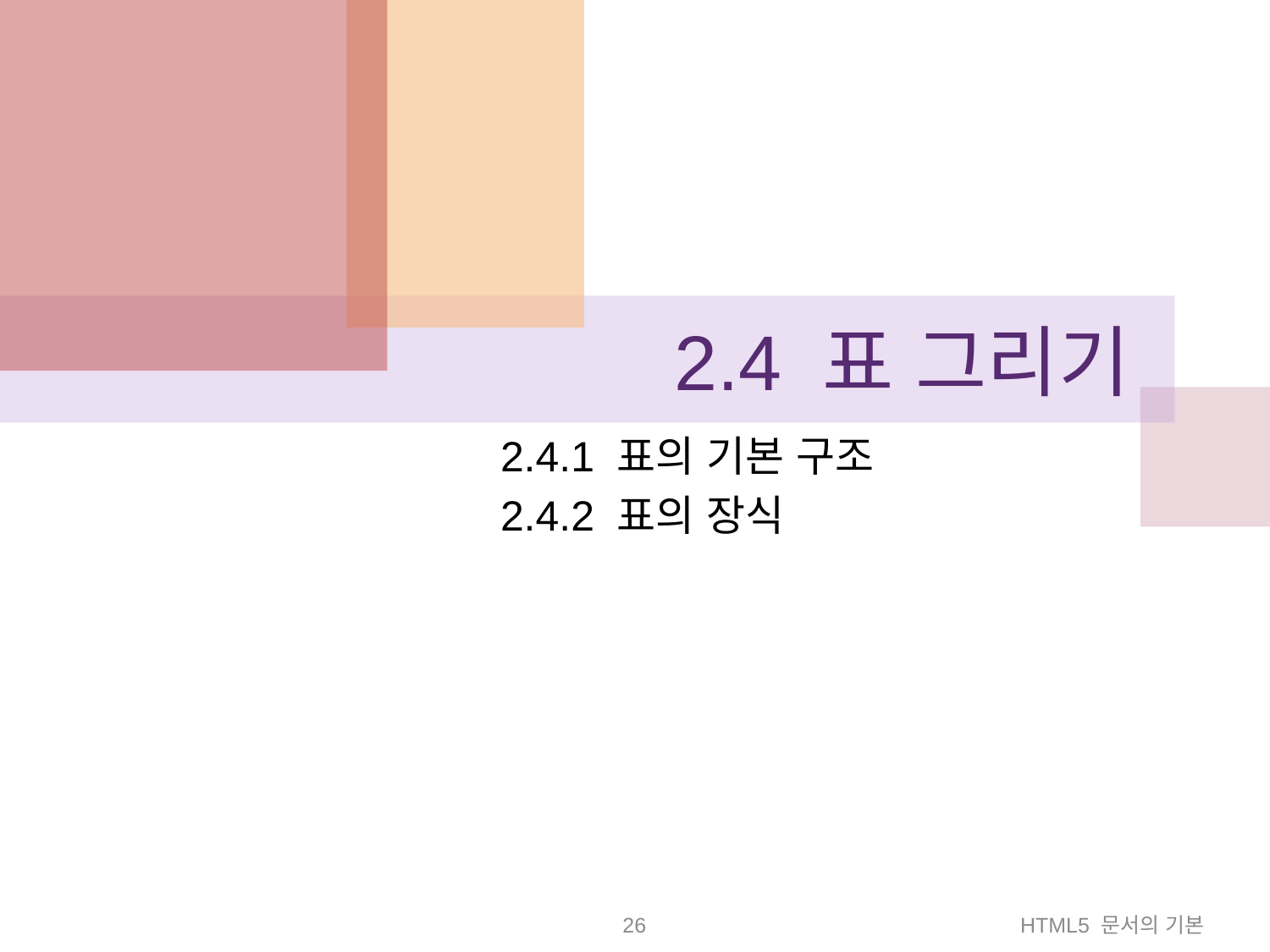

# 2.4 표 그리기
2.4.1 표의 기본 구조
2.4.2 표의 장식
26
HTML5 문서의 기본